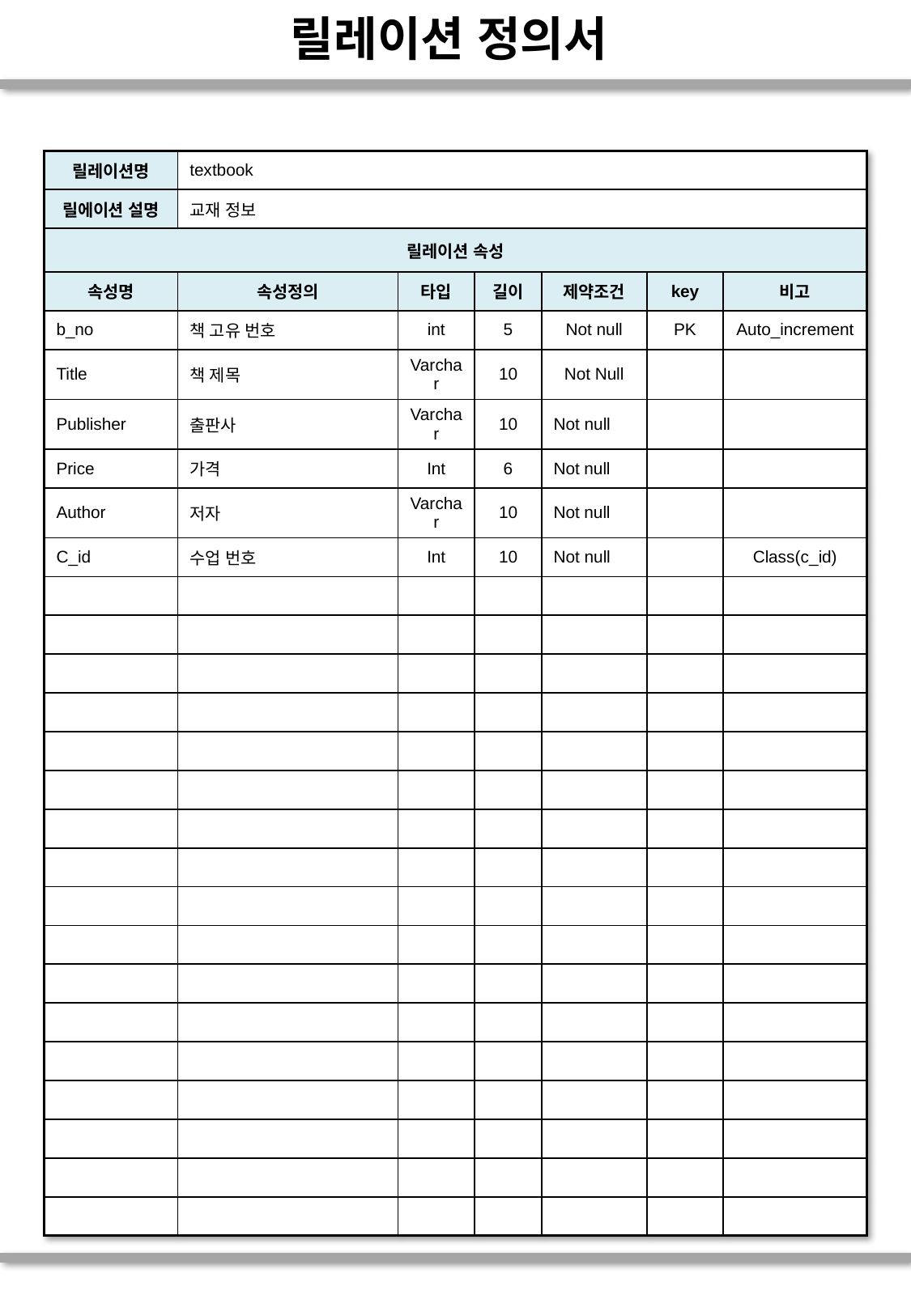

# 릴레이션 정의서
| 릴레이션명 | textbook |  |  |  |  |  |
| --- | --- | --- | --- | --- | --- | --- |
| 릴에이션 설명 | 교재 정보 |  |  |  |  |  |
| 릴레이션 속성 |  |  |  |  |  |  |
| 속성명 | 속성정의 | 타입 | 길이 | 제약조건 | key | 비고 |
| b\_no | 책 고유 번호 | int | 5 | Not null | PK | Auto\_increment |
| Title | 책 제목 | Varchar | 10 | Not Null |  |  |
| Publisher | 출판사 | Varchar | 10 | Not null |  |  |
| Price | 가격 | Int | 6 | Not null |  |  |
| Author | 저자 | Varchar | 10 | Not null |  |  |
| C\_id | 수업 번호 | Int | 10 | Not null |  | Class(c\_id) |
|  |  |  |  |  |  |  |
|  |  |  |  |  |  |  |
|  |  |  |  |  |  |  |
|  |  |  |  |  |  |  |
|  |  |  |  |  |  |  |
|  |  |  |  |  |  |  |
|  |  |  |  |  |  |  |
|  |  |  |  |  |  |  |
|  |  |  |  |  |  |  |
|  |  |  |  |  |  |  |
|  |  |  |  |  |  |  |
|  |  |  |  |  |  |  |
|  |  |  |  |  |  |  |
|  |  |  |  |  |  |  |
|  |  |  |  |  |  |  |
|  |  |  |  |  |  |  |
|  |  |  |  |  |  |  |